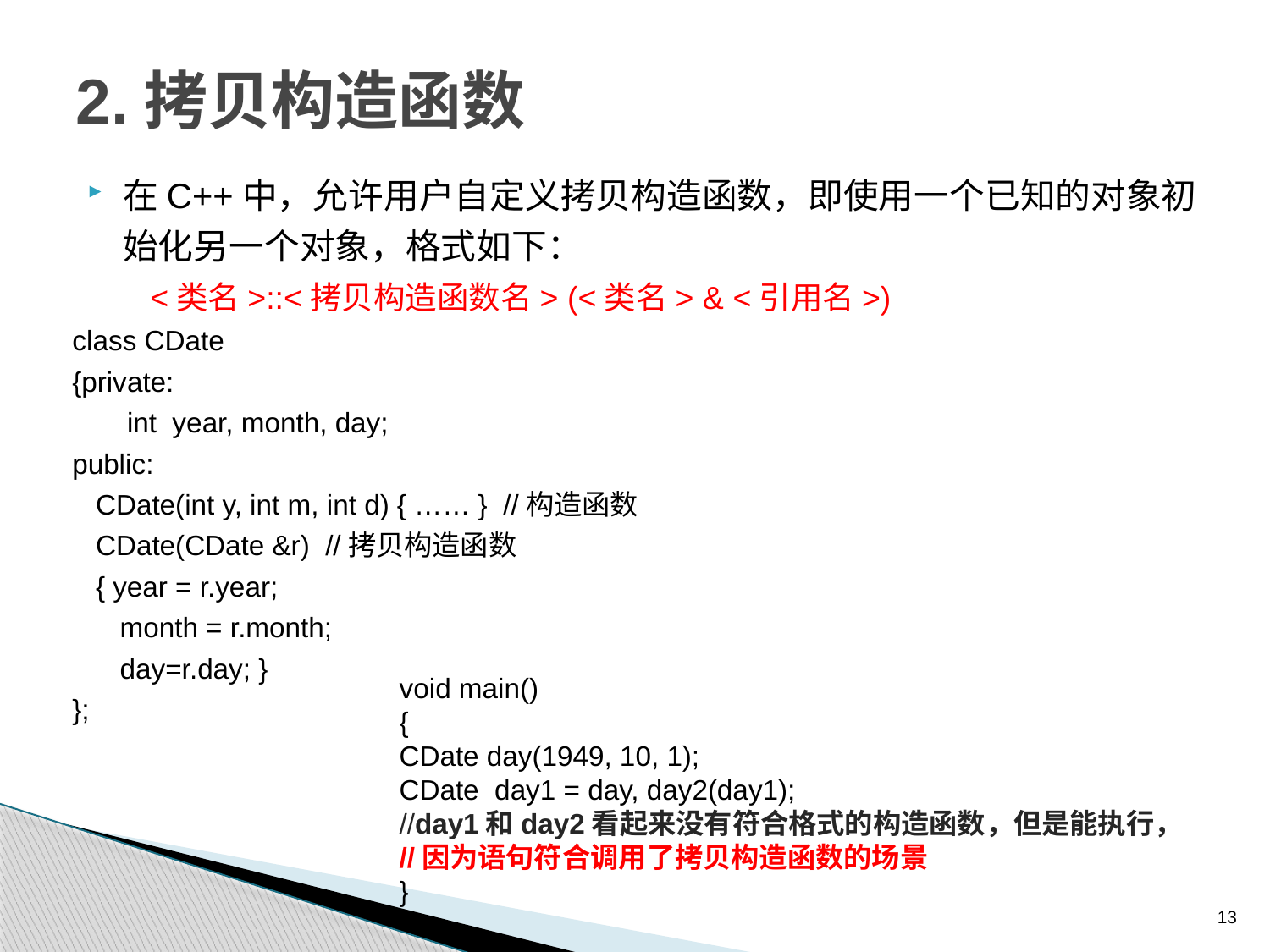

# 2.拷贝构造函数
在C++中，允许用户自定义拷贝构造函数，即使用一个已知的对象初始化另一个对象，格式如下：
        <类名>::<拷贝构造函数名> (<类名> & <引用名>)
class CDate
{private:
       int  year, month, day;
public:
   CDate(int y, int m, int d) { …… }  //构造函数
   CDate(CDate &r)  //拷贝构造函数
   { year = r.year;
	month = r.month;
	day=r.day; }
};

void main()
{
CDate day(1949, 10, 1);
CDate  day1 = day, day2(day1);
//day1和day2看起来没有符合格式的构造函数，但是能执行，
//因为语句符合调用了拷贝构造函数的场景
}
13